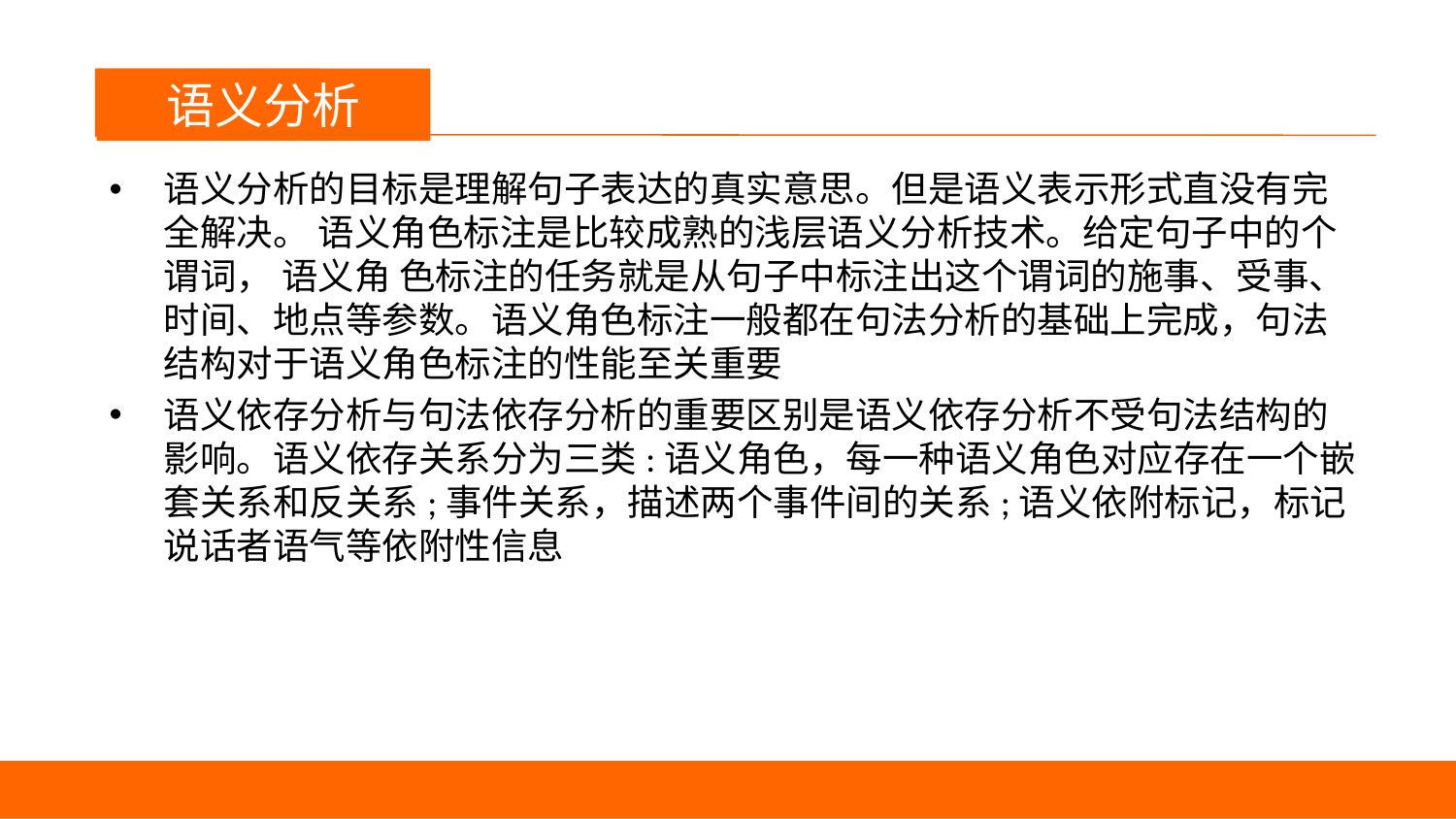

语义分析
语义分析的目标是理解句子表达的真实意思。但是语义表示形式直没有完全解决。 语义角色标注是比较成熟的浅层语义分析技术。给定句子中的个谓词， 语义角 色标注的任务就是从句子中标注出这个谓词的施事、受事、时间、地点等参数。语义角色标注一般都在句法分析的基础上完成，句法结构对于语义角色标注的性能至关重要
语义依存分析与句法依存分析的重要区别是语义依存分析不受句法结构的影响。语义依存关系分为三类:语义角色，每一种语义角色对应存在一个嵌套关系和反关系;事件关系，描述两个事件间的关系;语义依附标记，标记说话者语气等依附性信息